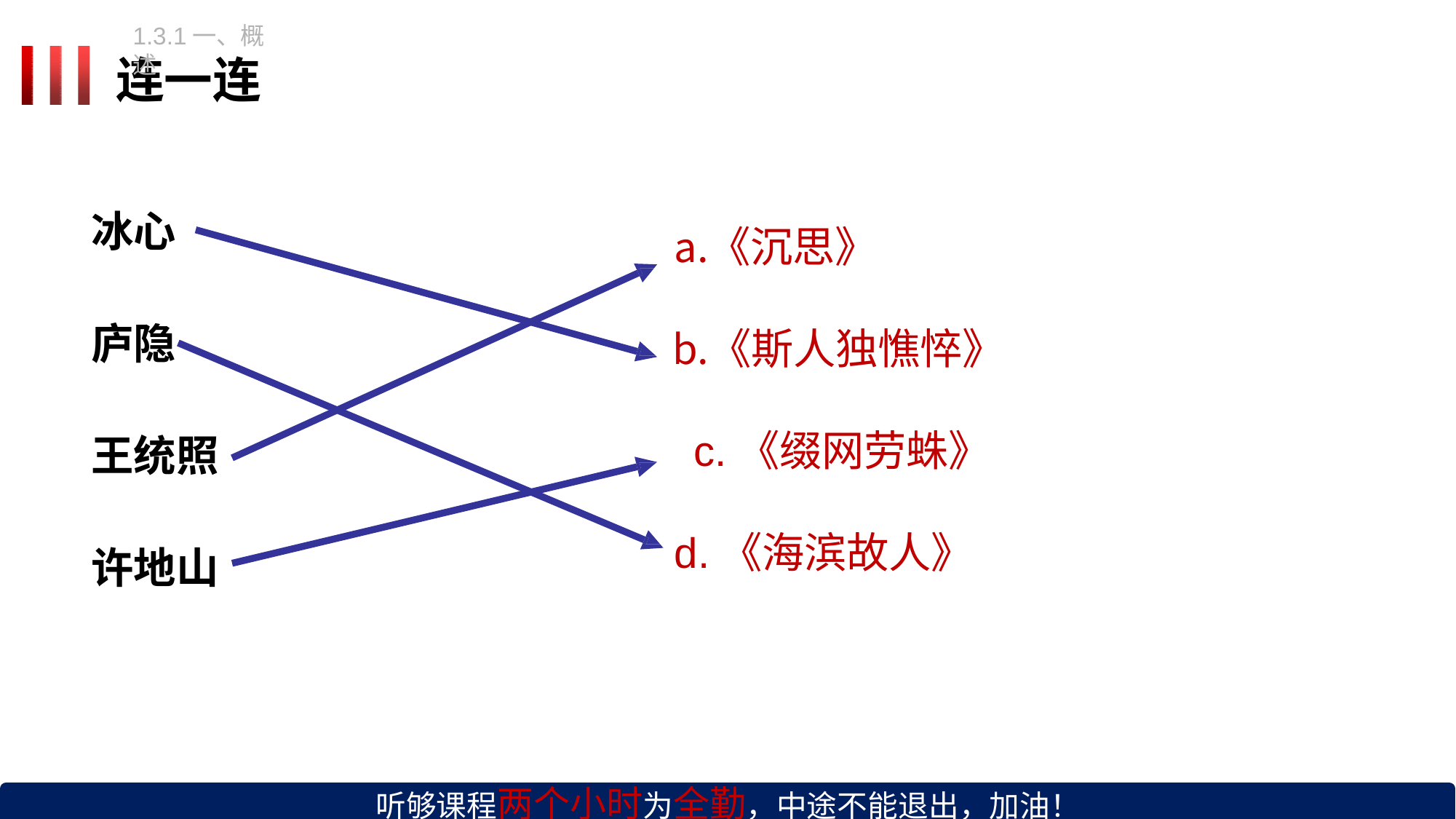

1.3.1一、概述

# 连一连
冰心
《沉思》
《斯人独憔悴》  c.《缀网劳蛛》 d.《海滨故人》

庐隐

王统照

许地山
49

听够课程两个小时为全勤，中途不能退出，加油！